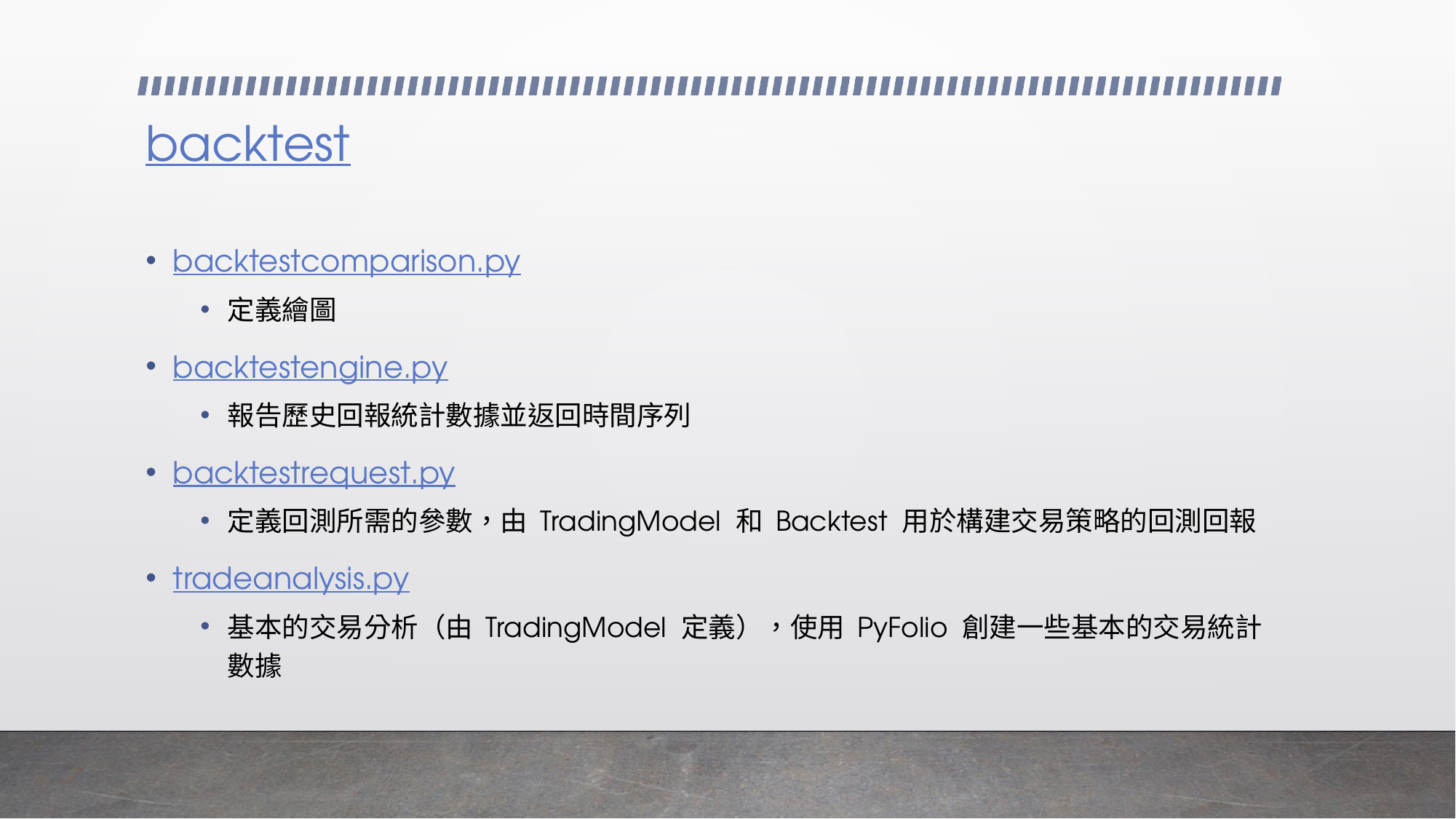

# backtest
backtestcomparison.py
定義繪圖
backtestengine.py
報告歷史回報統計數據並返回時間序列
backtestrequest.py
定義回測所需的參數，由 TradingModel 和 Backtest 用於構建交易策略的回測回報
tradeanalysis.py
基本的交易分析（由 TradingModel 定義），使用 PyFolio 創建一些基本的交易統計數據